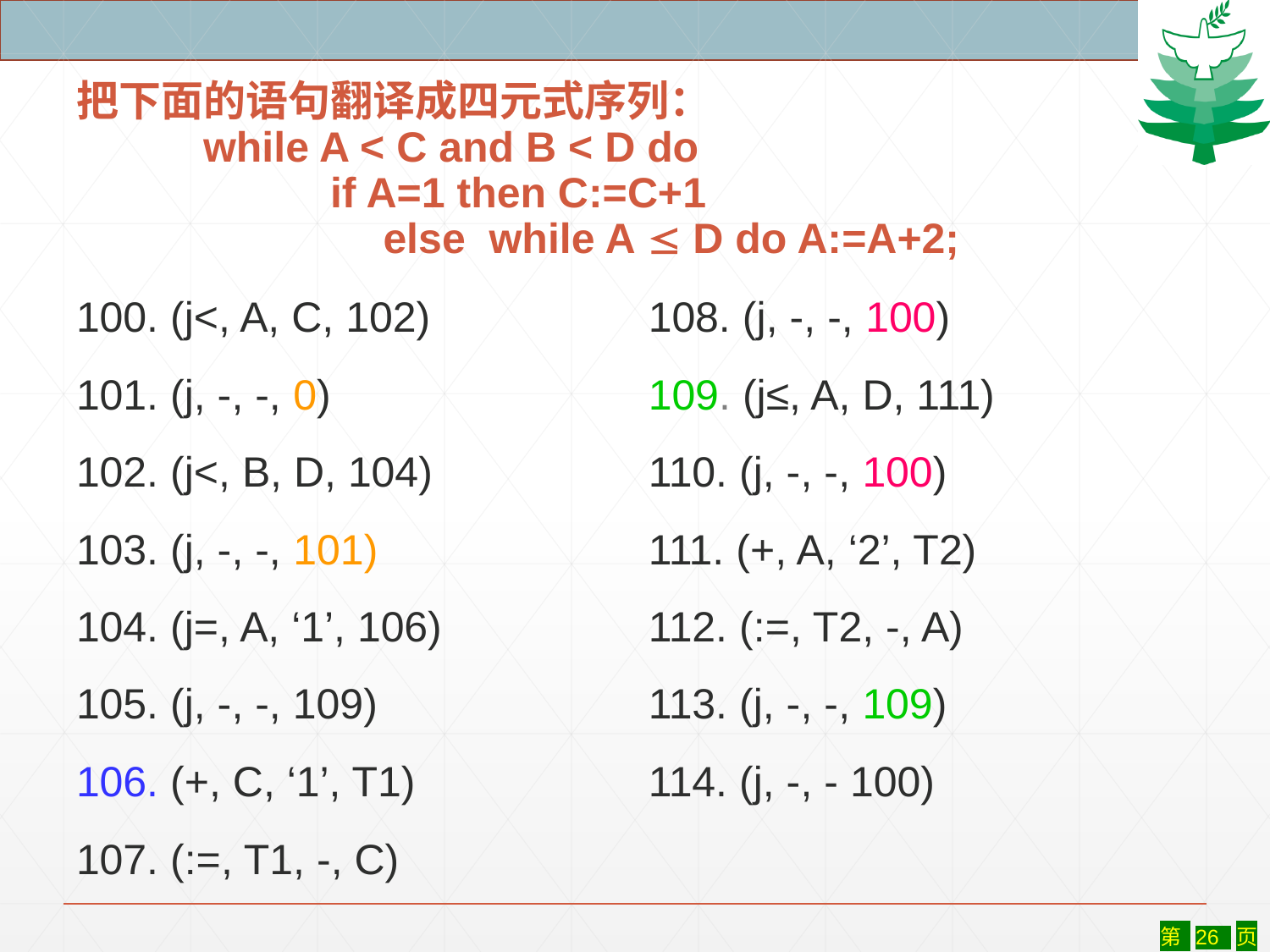

26
# 把下面的语句翻译成四元式序列： while A < C and B < D do if A=1 then C:=C+1 else  while A ≤ D do A:=A+2;
100. (j<, A, C, 102)
101. (j, -, -, 0)
102. (j<, B, D, 104)
103. (j, -, -, 101)
104. (j=, A, ‘1’, 106)
105. (j, -, -, 109)
106. (+, C, ‘1’, T1)
107. (:=, T1, -, C)

108. (j, -, -, 100)
109. (j≤, A, D, 111)
110. (j, -, -, 100)
111. (+, A, ‘2’, T2)
112. (:=, T2, -, A)
113. (j, -, -, 109)
114. (j, -, - 100)